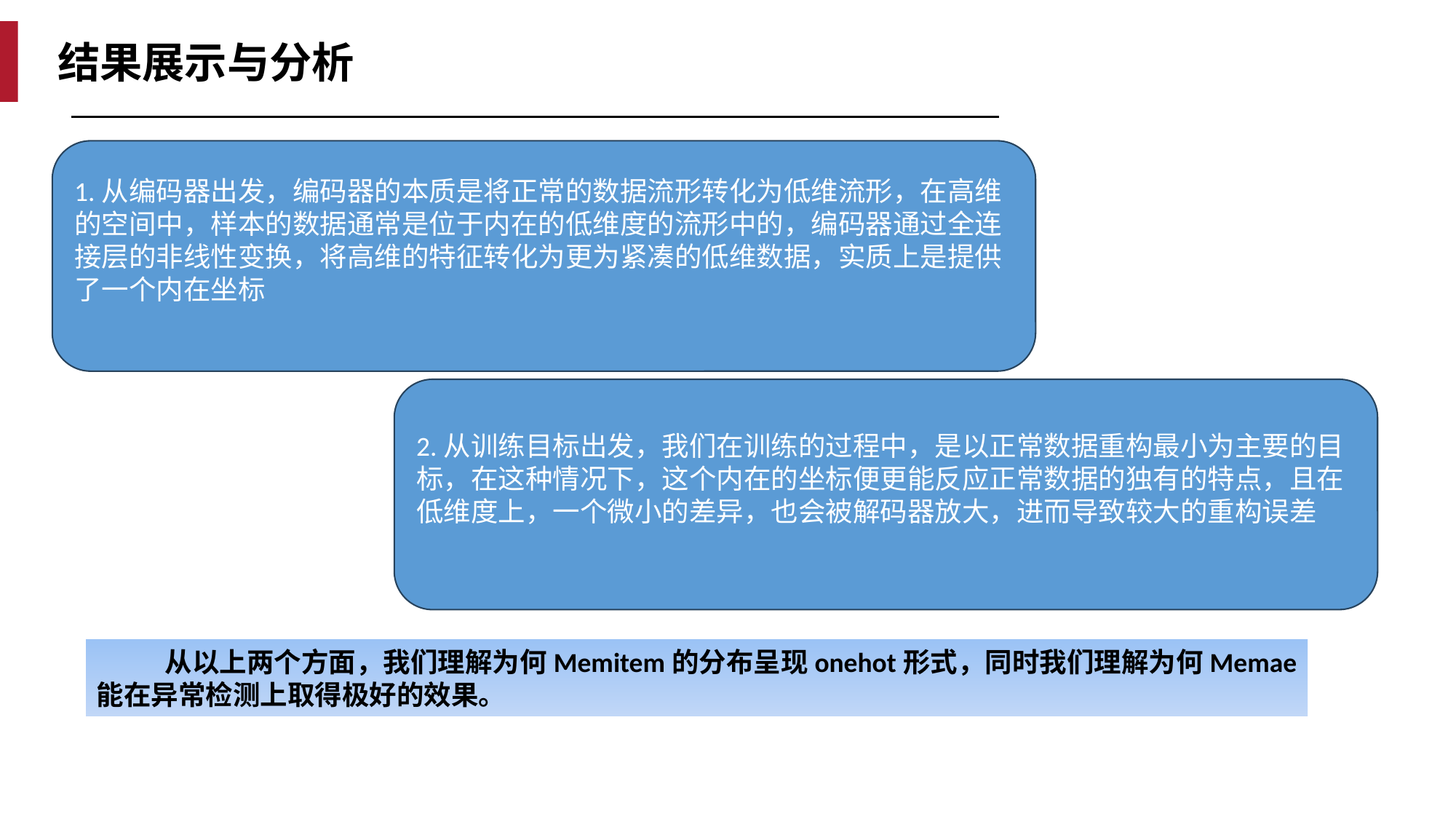

结果展示与分析
1.从编码器出发，编码器的本质是将正常的数据流形转化为低维流形，在高维的空间中，样本的数据通常是位于内在的低维度的流形中的，编码器通过全连接层的非线性变换，将高维的特征转化为更为紧凑的低维数据，实质上是提供了一个内在坐标

2.从训练目标出发，我们在训练的过程中，是以正常数据重构最小为主要的目标，在这种情况下，这个内在的坐标便更能反应正常数据的独有的特点，且在低维度上，一个微小的差异，也会被解码器放大，进而导致较大的重构误差

          从以上两个方面，我们理解为何Memitem的分布呈现onehot形式，同时我们理解为何Memae
能在异常检测上取得极好的效果。